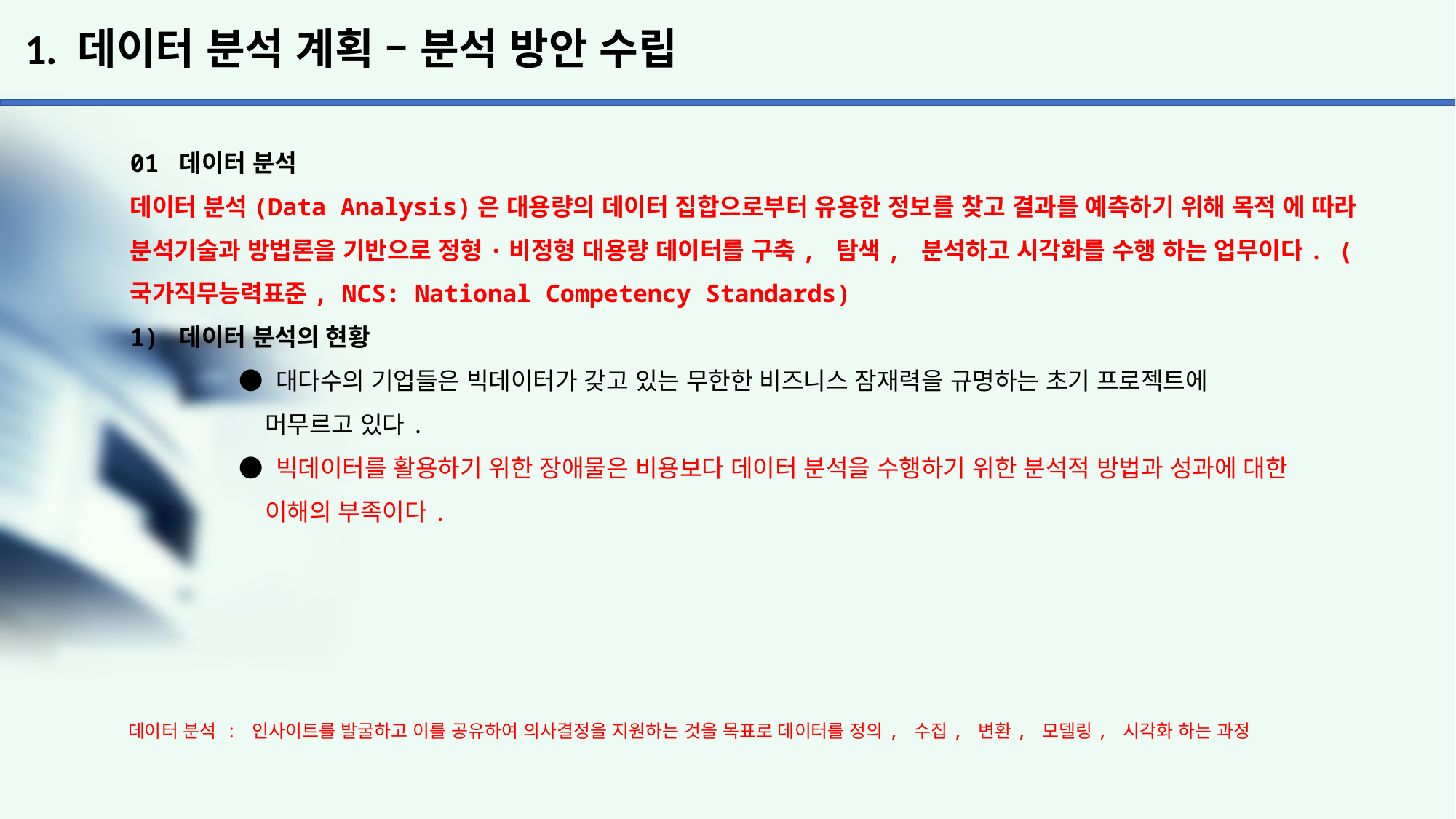

# 1. 데이터 분석 계획 – 분석 방안 수립
01 데이터 분석
데이터 분석(Data Analysis)은 대용량의 데이터 집합으로부터 유용한 정보를 찾고 결과를 예측하기 위해 목적 에 따라 분석기술과 방법론을 기반으로 정형·비정형 대용량 데이터를 구축, 탐색, 분석하고 시각화를 수행 하는 업무이다. (국가직무능력표준, NCS: National Competency Standards)
1) 데이터 분석의 현황
	● 대다수의 기업들은 빅데이터가 갖고 있는 무한한 비즈니스 잠재력을 규명하는 초기 프로젝트에
	   머무르고 있다.
	● 빅데이터를 활용하기 위한 장애물은 비용보다 데이터 분석을 수행하기 위한 분석적 방법과 성과에 대한
	   이해의 부족이다.
데이터 분석 : 인사이트를 발굴하고 이를 공유하여 의사결정을 지원하는 것을 목표로 데이터를 정의, 수집, 변환, 모델링, 시각화 하는 과정